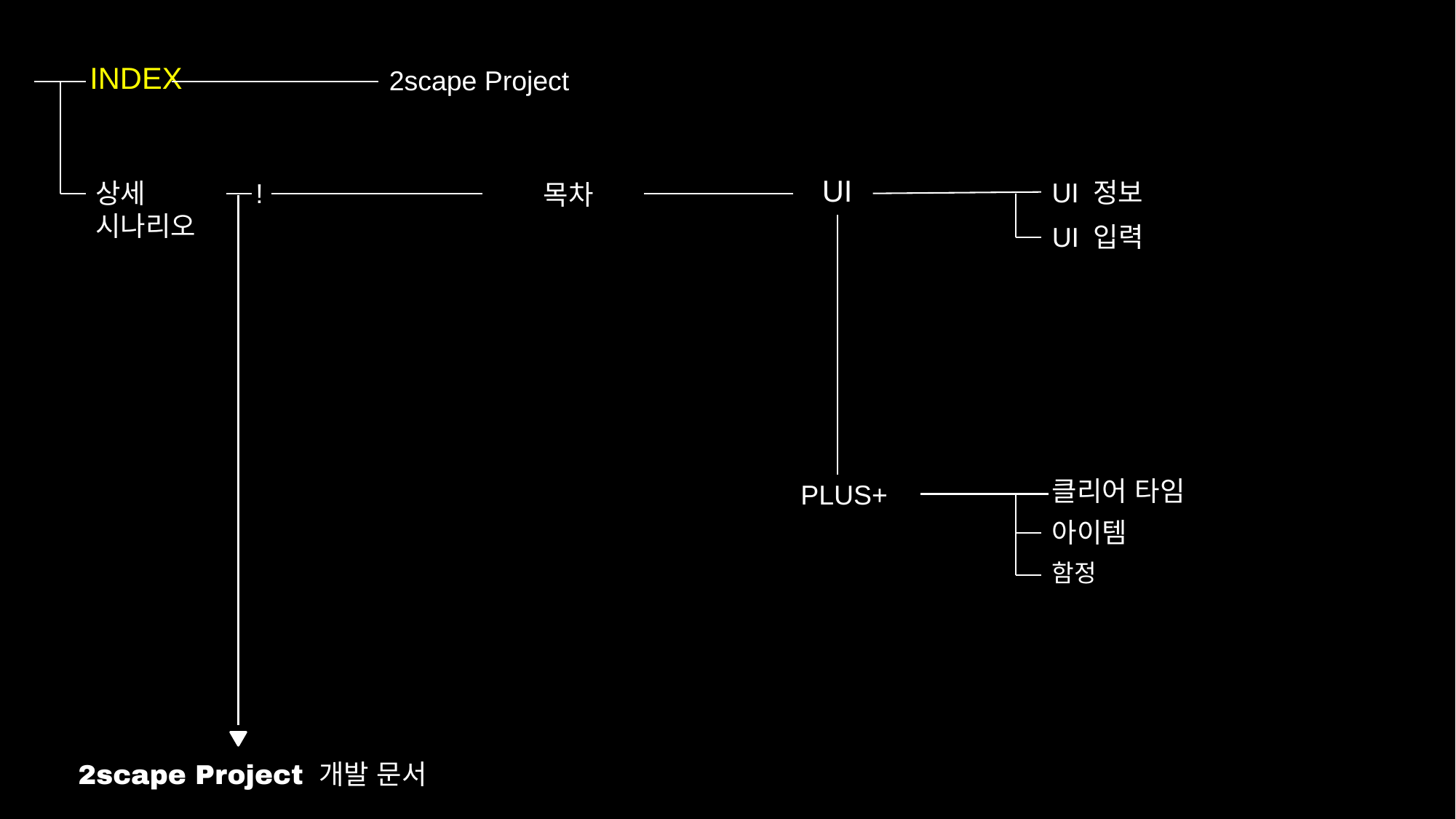

2scape Project
UI
UI 정보
상세
시나리오
!
목차
UI 입력

클리어 타임
PLUS+
아이템
함정

2scape Project 개발 문서